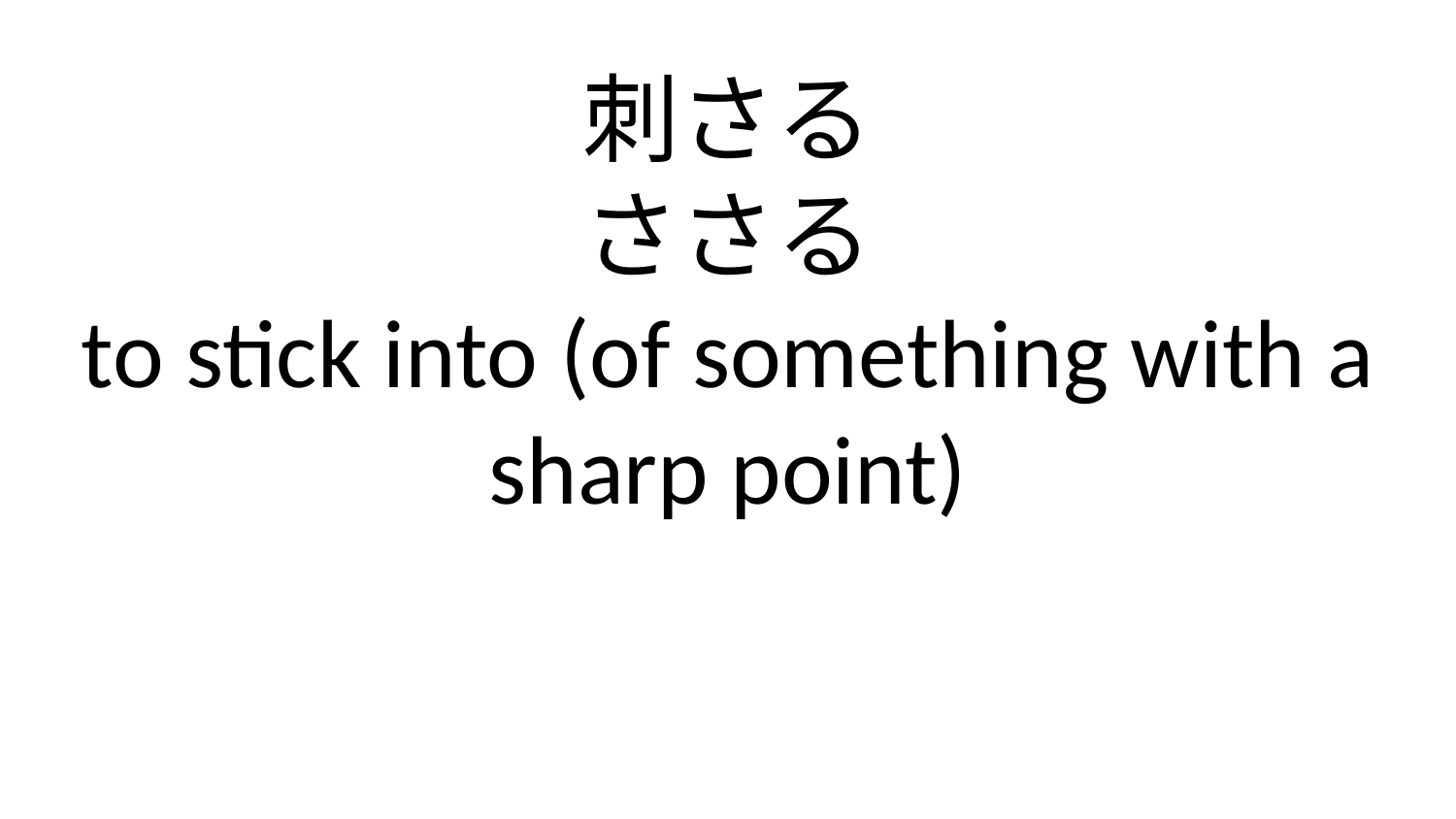

刺さる
ささる
to stick into (of something with a sharp point)